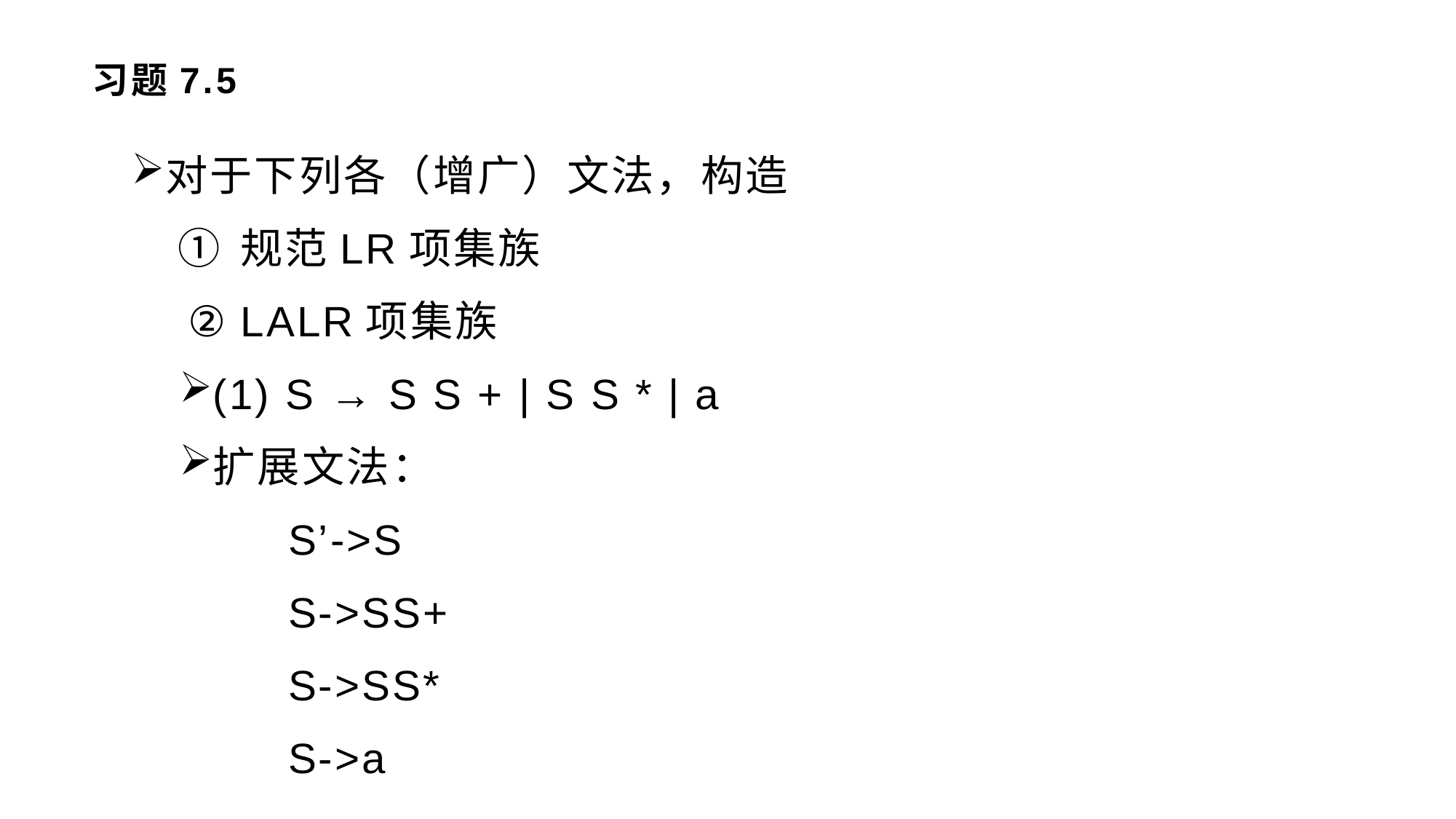

# 习题7.5
对于下列各（增广）文法，构造
    ①	规范LR项集族
    ②	LALR项集族
(1) S → S S + | S S * | a
扩展文法：
	S’->S
	S->SS+
	S->SS*
	S->a